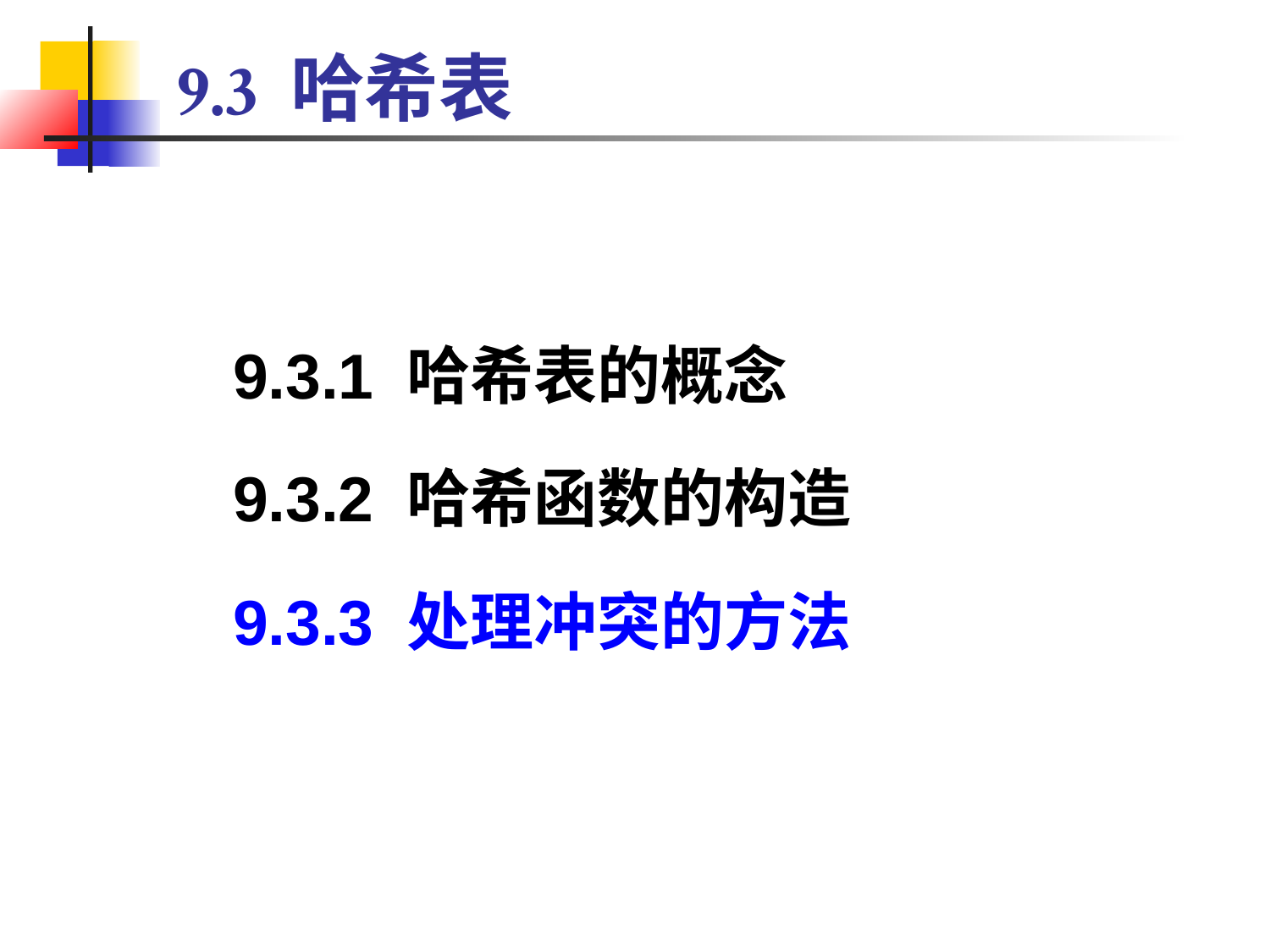

9.3 哈希表

	9.3.1 哈希表的概念
	9.3.2 哈希函数的构造
	9.3.3 处理冲突的方法